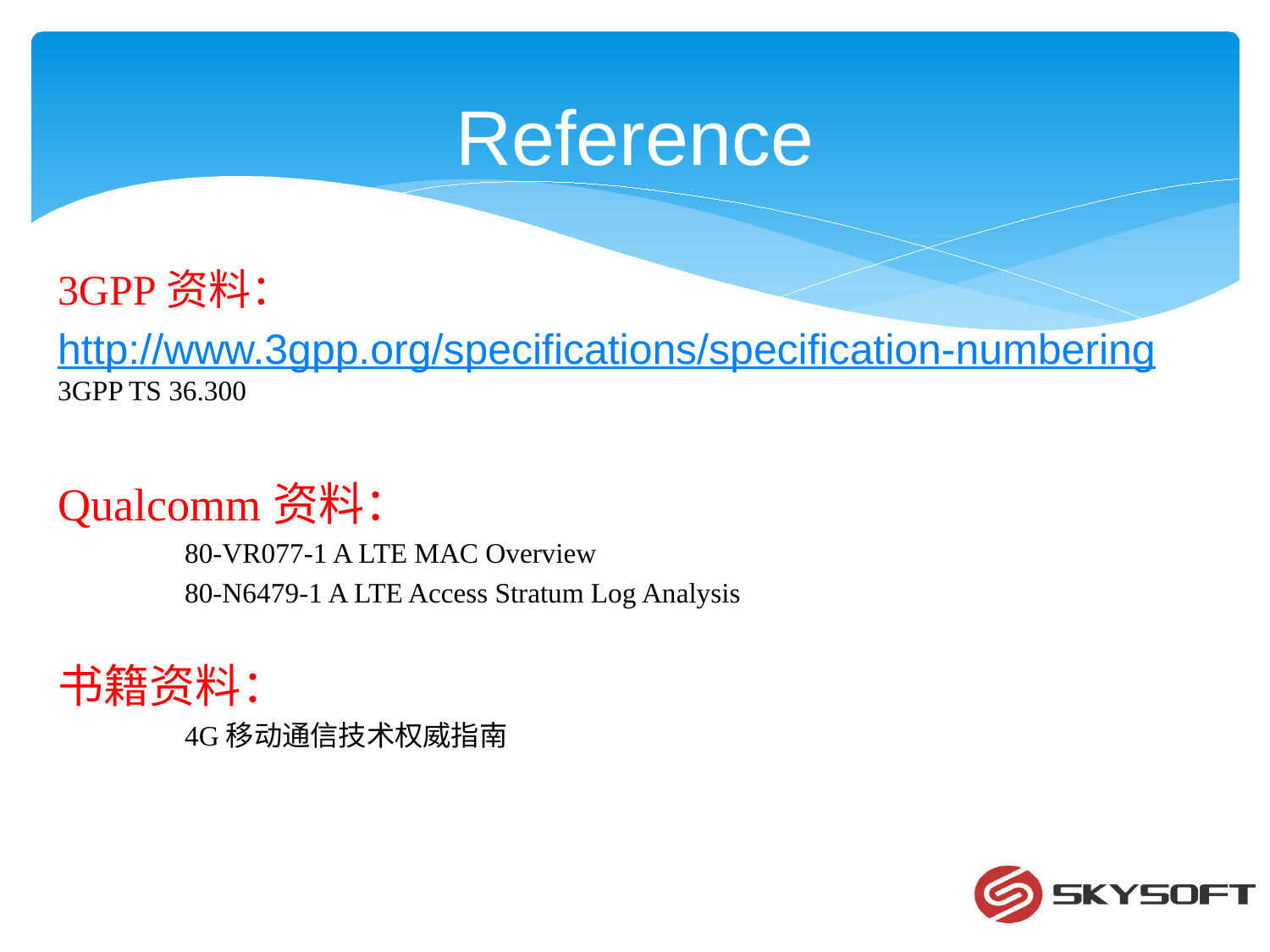

# Reference
3GPP资料：
http://www.3gpp.org/specifications/specification-numbering	3GPP TS 36.300

Qualcomm资料：
	80-VR077-1 A LTE MAC Overview
	80-N6479-1 A LTE Access Stratum Log Analysis

书籍资料：
	4G移动通信技术权威指南